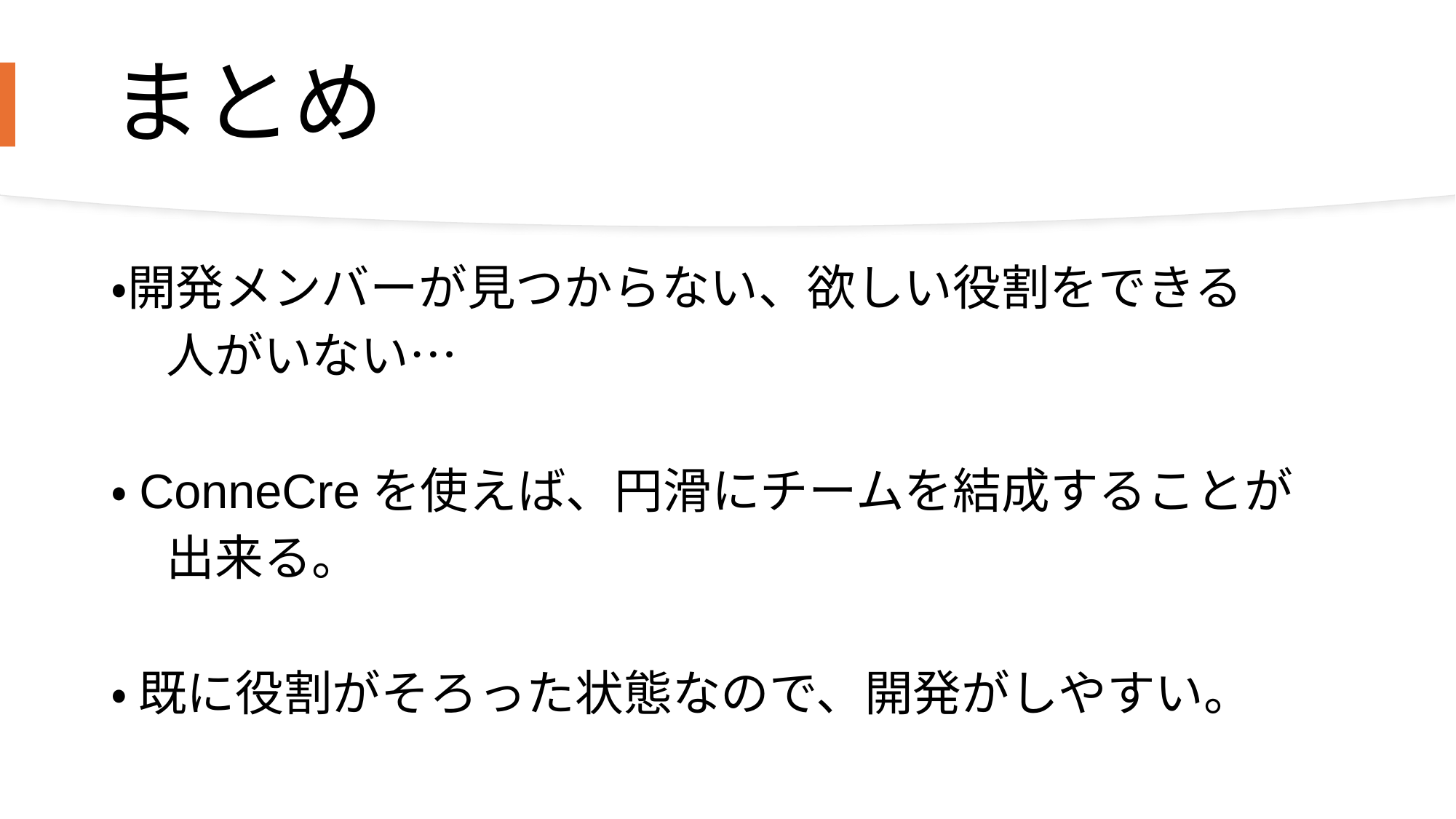

# まとめ

・開発メンバーが見つからない、欲しい役割をできる
    人がいない…

・ConneCreを使えば、円滑にチームを結成することが
    出来る。

・ 既に役割がそろった状態なので、開発がしやすい。